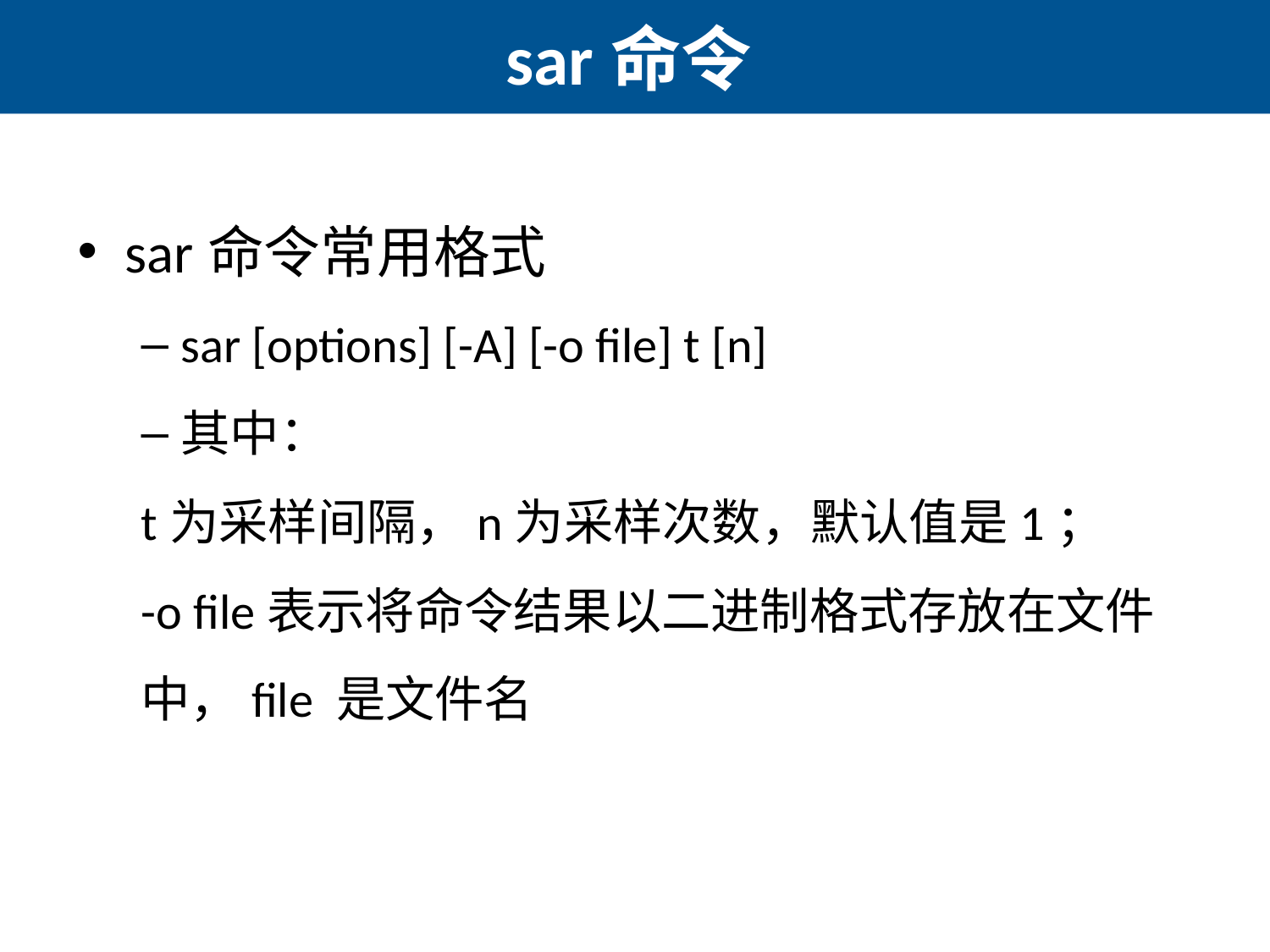

# sar命令
sar命令常用格式
sar [options] [-A] [-o file] t [n]
其中：
t为采样间隔，n为采样次数，默认值是1；
-o file表示将命令结果以二进制格式存放在文件中，file 是文件名